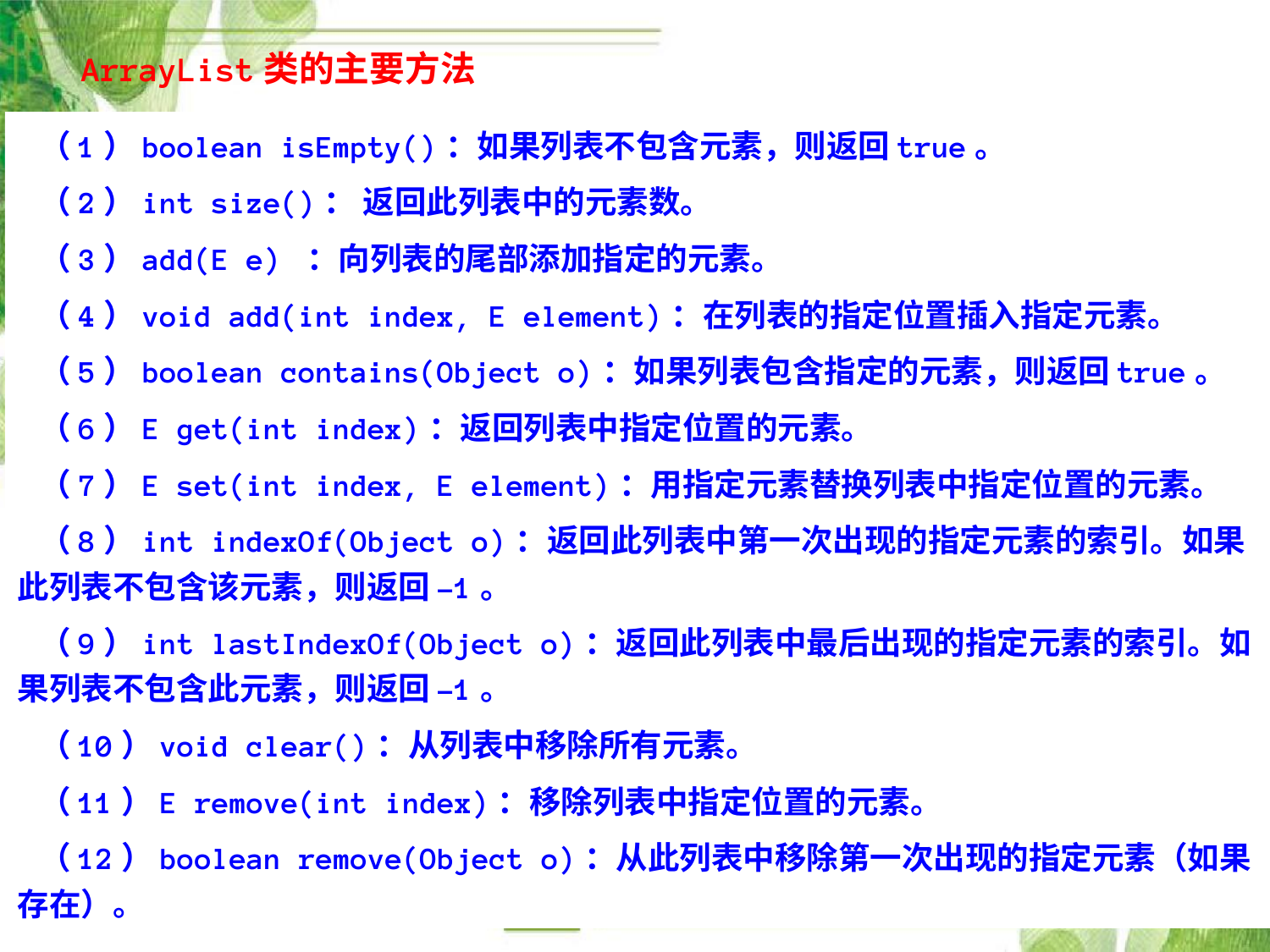

ArrayList类的主要方法
  （1）boolean isEmpty()：如果列表不包含元素，则返回true。
  （2）int size()： 返回此列表中的元素数。
  （3）add(E e) ：向列表的尾部添加指定的元素。
  （4）void add(int index, E element)：在列表的指定位置插入指定元素。
  （5）boolean contains(Object o)：如果列表包含指定的元素，则返回true。
  （6）E get(int index)：返回列表中指定位置的元素。
  （7）E set(int index, E element)：用指定元素替换列表中指定位置的元素。
  （8）int indexOf(Object o)：返回此列表中第一次出现的指定元素的索引。如果此列表不包含该元素，则返回-1。
  （9）int lastIndexOf(Object o)：返回此列表中最后出现的指定元素的索引。如果列表不包含此元素，则返回-1。
  （10）void clear()：从列表中移除所有元素。
  （11）E remove(int index)：移除列表中指定位置的元素。
  （12）boolean remove(Object o)：从此列表中移除第一次出现的指定元素（如果存在）。